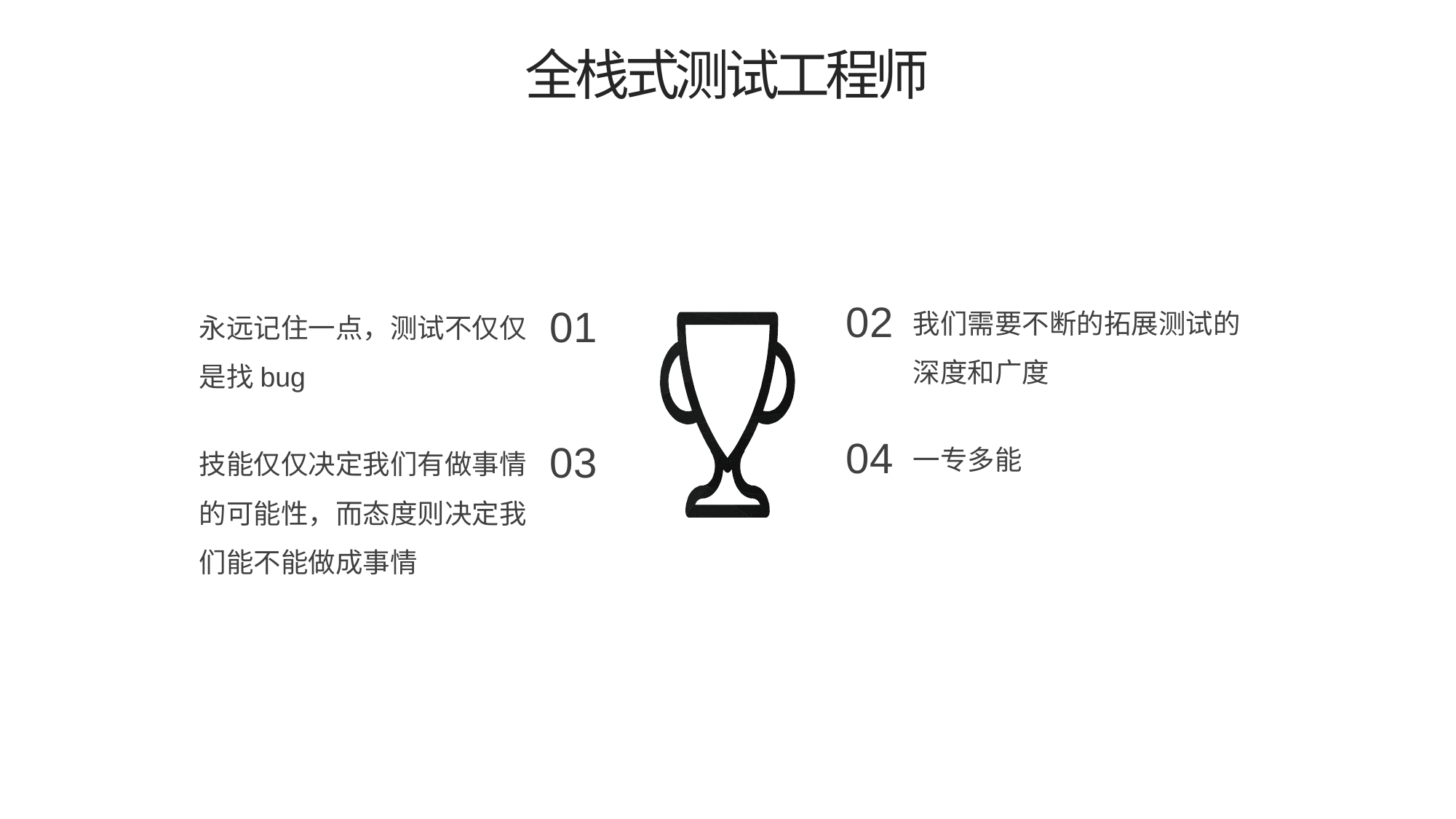

全栈式测试工程师
e7d195523061f1c01ef2b70529884c179423570dbaad84926380ABC1F97BAEF0C8FC051856578EAB7874501A1FFE158C4981707381814BCC4D9A8E3554438DEE4FBCF5A5B4D2A8B0989AB57E8BAC65EBD40E762BED6E0A5C12A373A5BA032F5002D6502D1359B045FB2DF5CCC204EFCC4A84BF556E1EA5D8F1912FFA1224971540DD5966472C9754
我们需要不断的拓展测试的深度和广度
02
永远记住一点，测试不仅仅是找bug
01

一专多能
04
技能仅仅决定我们有做事情的可能性，而态度则决定我们能不能做成事情
03